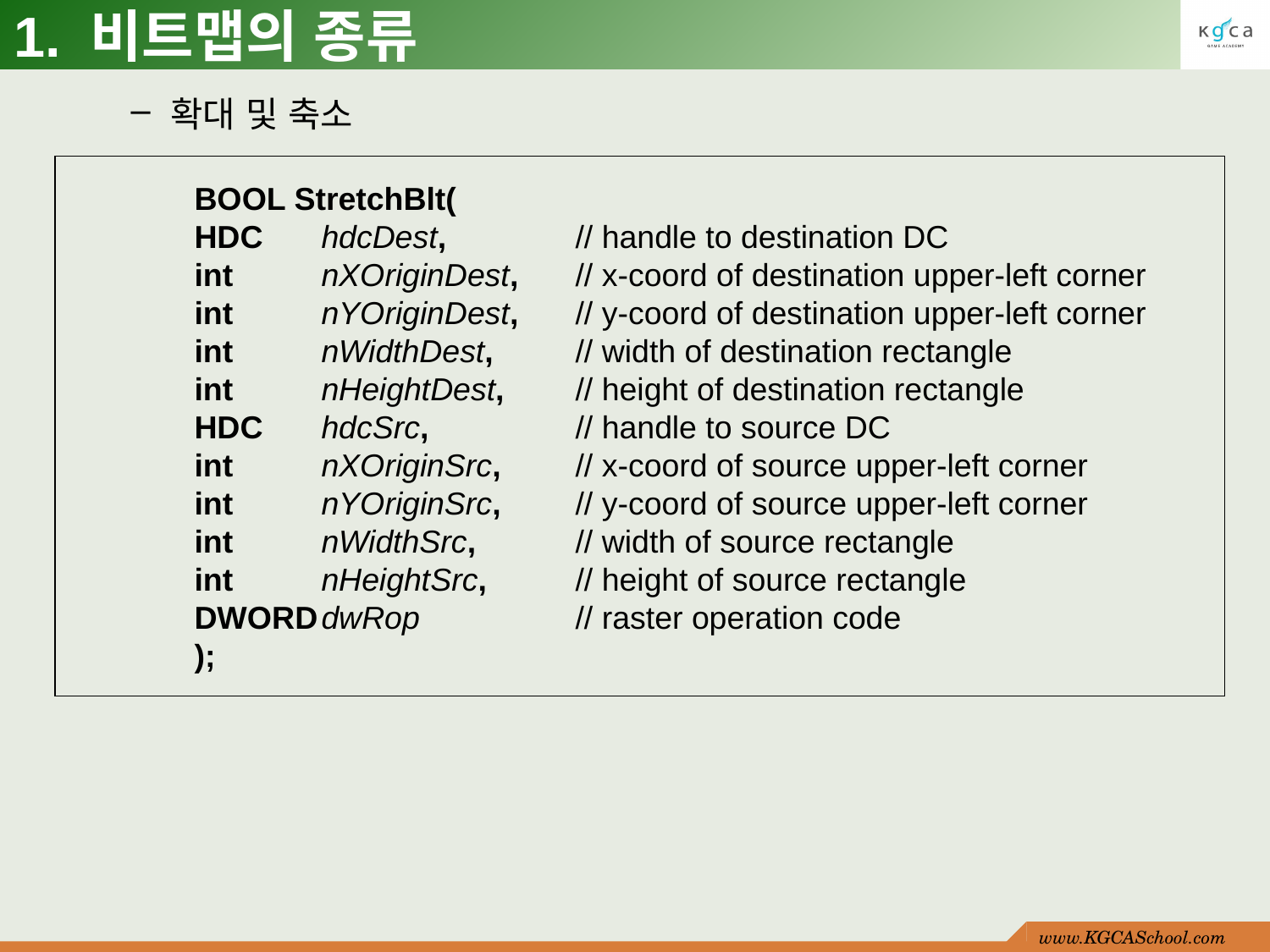

# 1. 비트맵의 종류
확대 및 축소
BOOL StretchBlt(
HDC	hdcDest, 	// handle to destination DC
int 	nXOriginDest, 	// x-coord of destination upper-left corner
int 	nYOriginDest, 	// y-coord of destination upper-left corner
int 	nWidthDest, 	// width of destination rectangle
int 	nHeightDest, 	// height of destination rectangle
HDC	hdcSrc, 		// handle to source DC
int 	nXOriginSrc, 	// x-coord of source upper-left corner
int 	nYOriginSrc, 	// y-coord of source upper-left corner
int 	nWidthSrc, 	// width of source rectangle
int 	nHeightSrc, 	// height of source rectangle
DWORD	dwRop 		// raster operation code
);